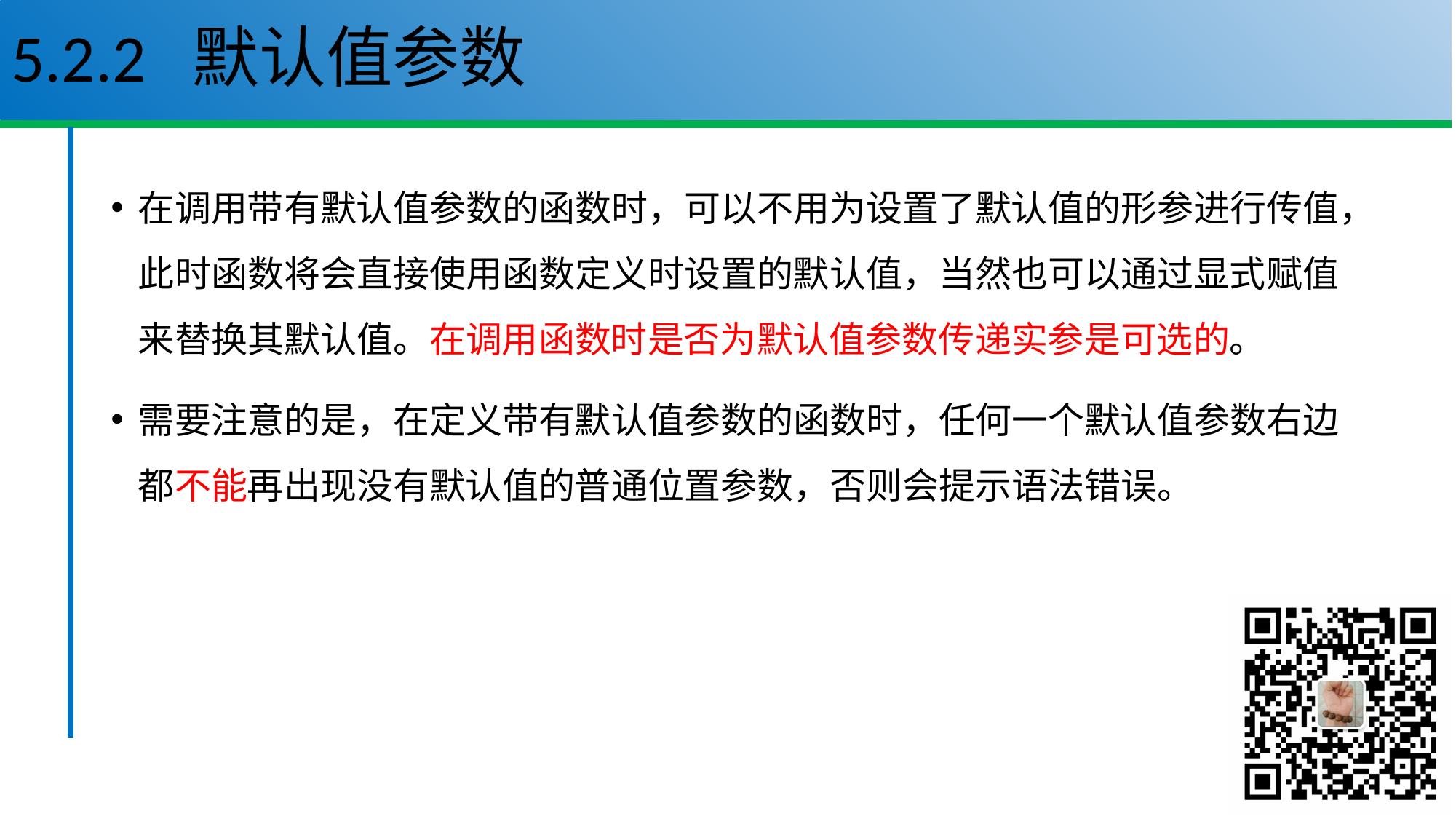

# 5.2.2  默认值参数
在调用带有默认值参数的函数时，可以不用为设置了默认值的形参进行传值，此时函数将会直接使用函数定义时设置的默认值，当然也可以通过显式赋值来替换其默认值。在调用函数时是否为默认值参数传递实参是可选的。
需要注意的是，在定义带有默认值参数的函数时，任何一个默认值参数右边都不能再出现没有默认值的普通位置参数，否则会提示语法错误。
27